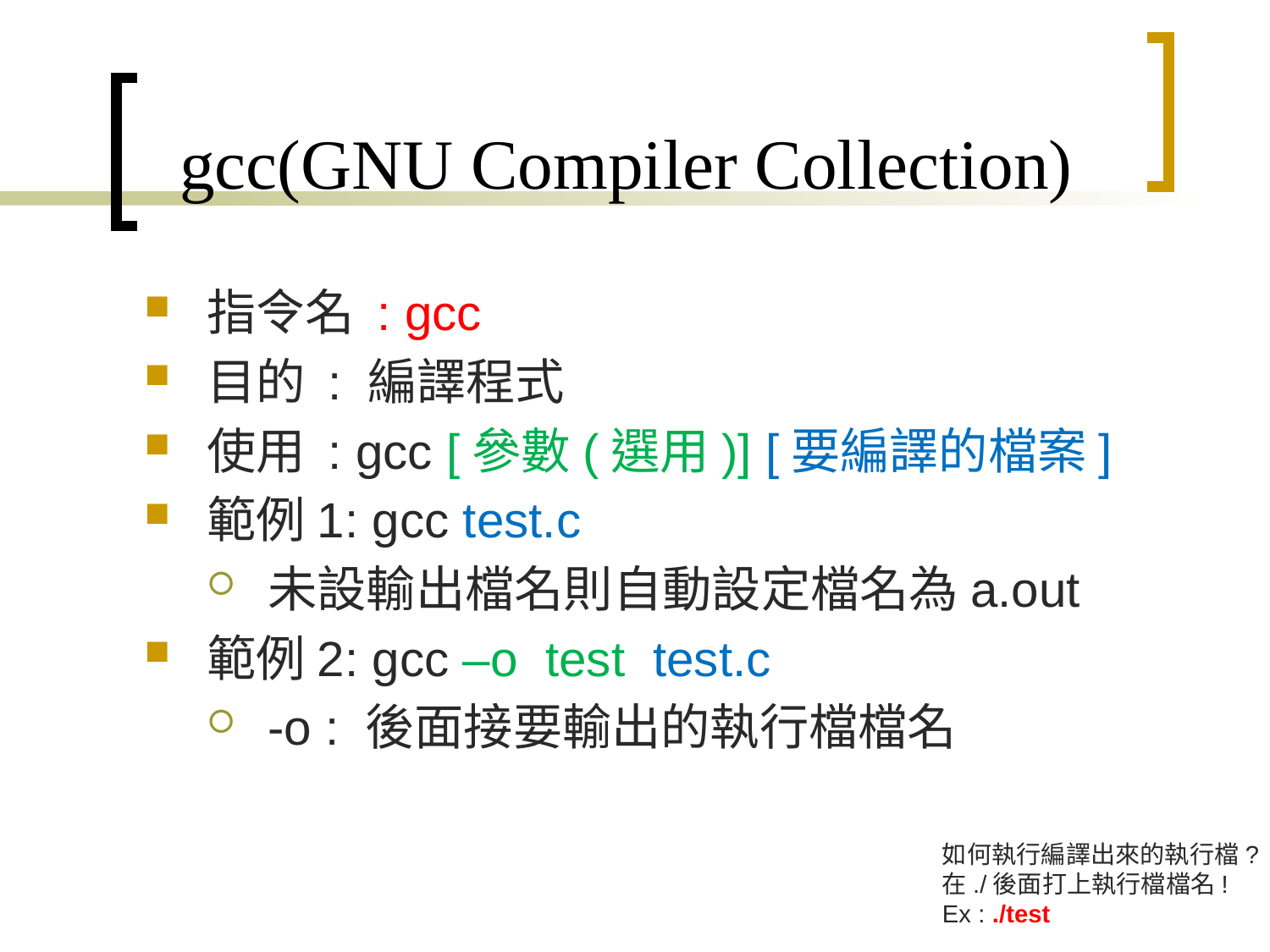

# gcc(GNU Compiler Collection)
指令名 : gcc
目的 : 編譯程式
使用 : gcc [參數(選用)] [要編譯的檔案]
範例1: gcc test.c
未設輸出檔名則自動設定檔名為a.out
範例2: gcc –o  test  test.c
-o : 後面接要輸出的執行檔檔名

如何執行編譯出來的執行檔?
在./後面打上執行檔檔名!
Ex : ./test